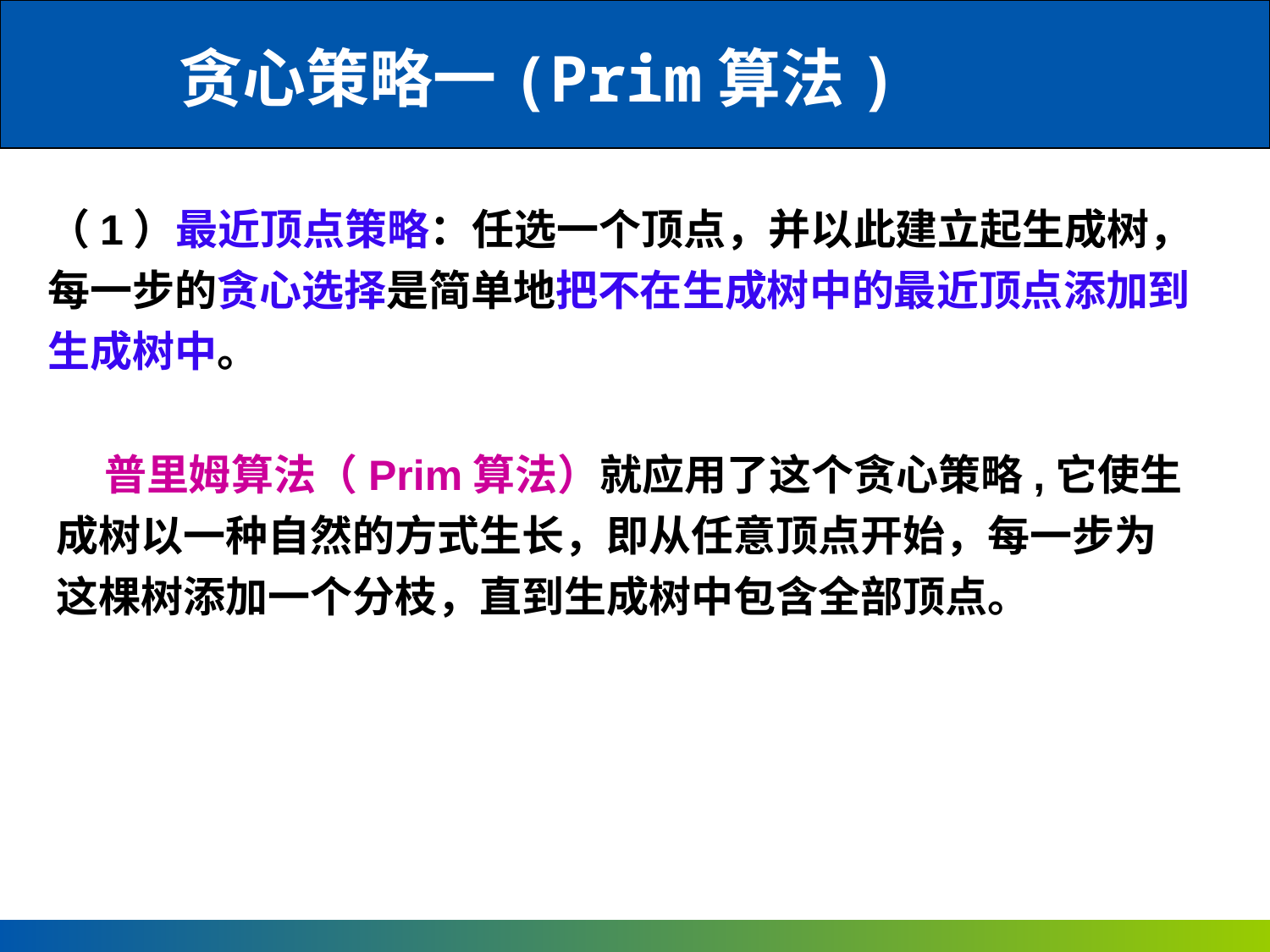

贪心策略一(Prim算法)
（1）最近顶点策略：任选一个顶点，并以此建立起生成树，每一步的贪心选择是简单地把不在生成树中的最近顶点添加到生成树中。

    普里姆算法（Prim算法）就应用了这个贪心策略,它使生成树以一种自然的方式生长，即从任意顶点开始，每一步为这棵树添加一个分枝，直到生成树中包含全部顶点。